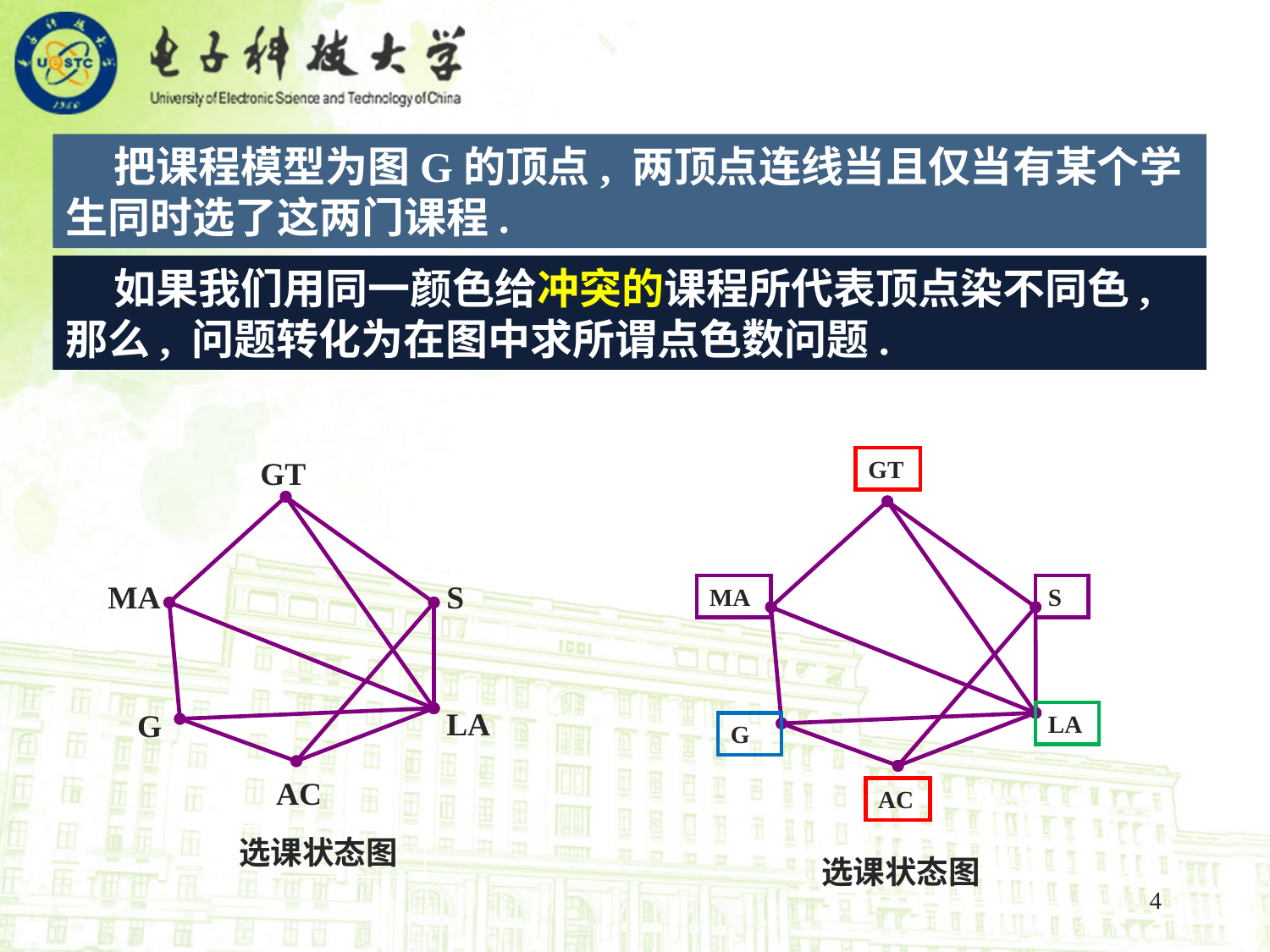

把课程模型为图G的顶点, 两顶点连线当且仅当有某个学生同时选了这两门课程.
    如果我们用同一颜色给冲突的课程所代表顶点染不同色, 那么, 问题转化为在图中求所谓点色数问题.
GT

MA
S
LA
G
AC
选课状态图
GT

MA
S
LA
G
AC
选课状态图
4